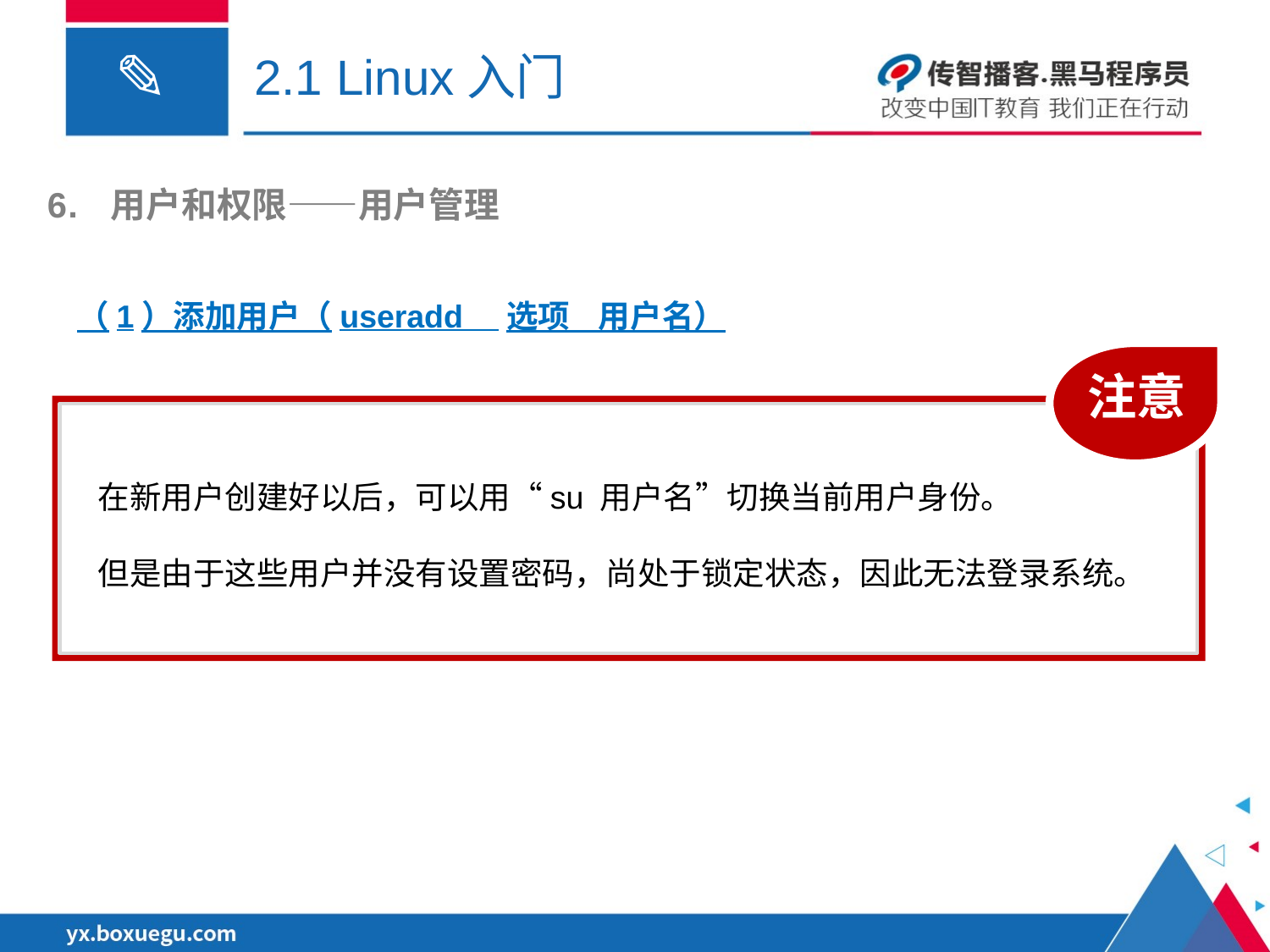

# 2.1 Linux入门
用户和权限——用户管理
（1）添加用户（useradd    选项    用户名）

注意

在新用户创建好以后，可以用“su 用户名”切换当前用户身份。
但是由于这些用户并没有设置密码，尚处于锁定状态，因此无法登录系统。